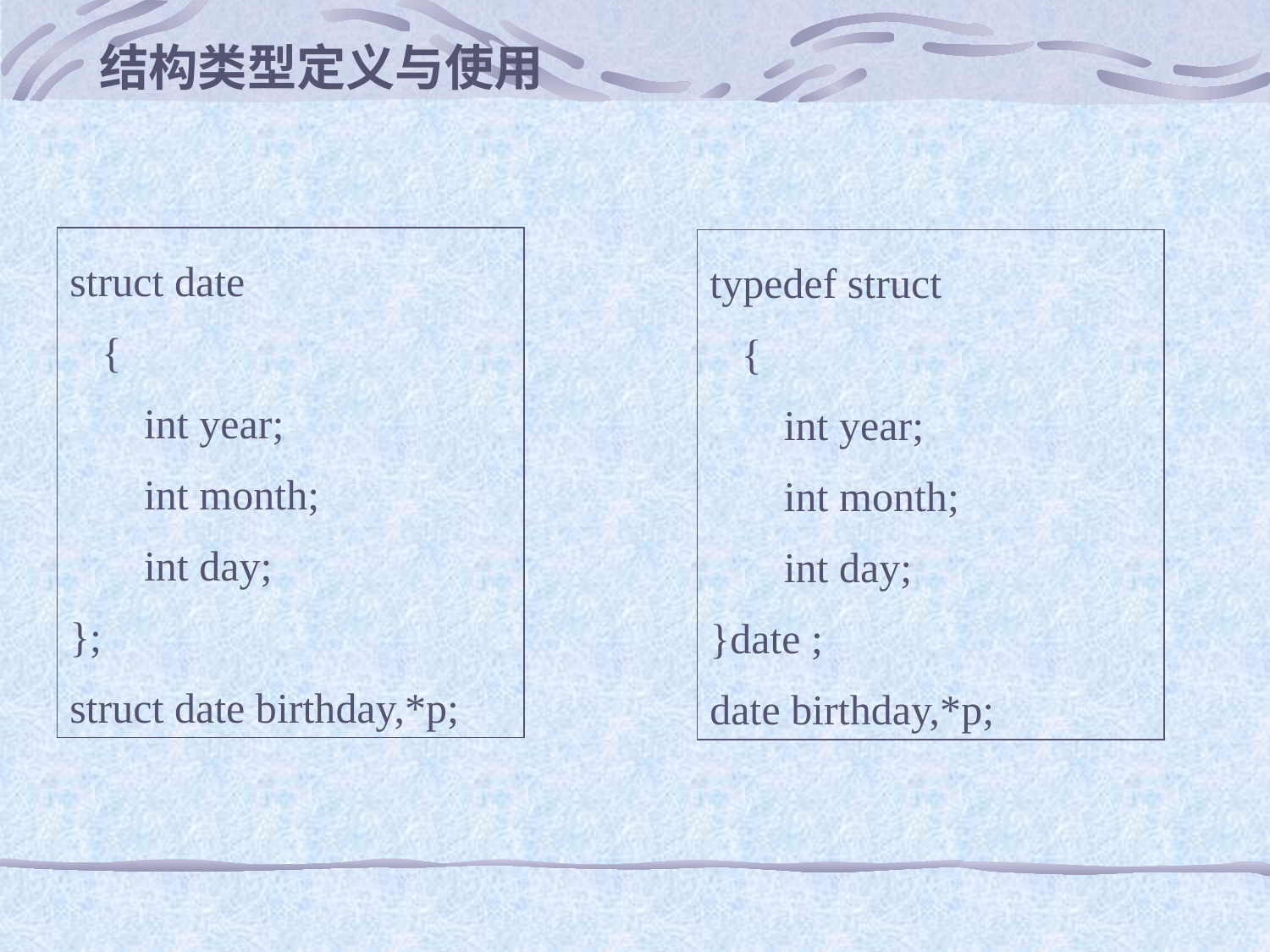

结构类型定义与使用
struct date
   {
       int year;
       int month;
       int day;
};
struct date birthday,*p;
typedef struct
   {
       int year;
       int month;
       int day;
}date ;
date birthday,*p;